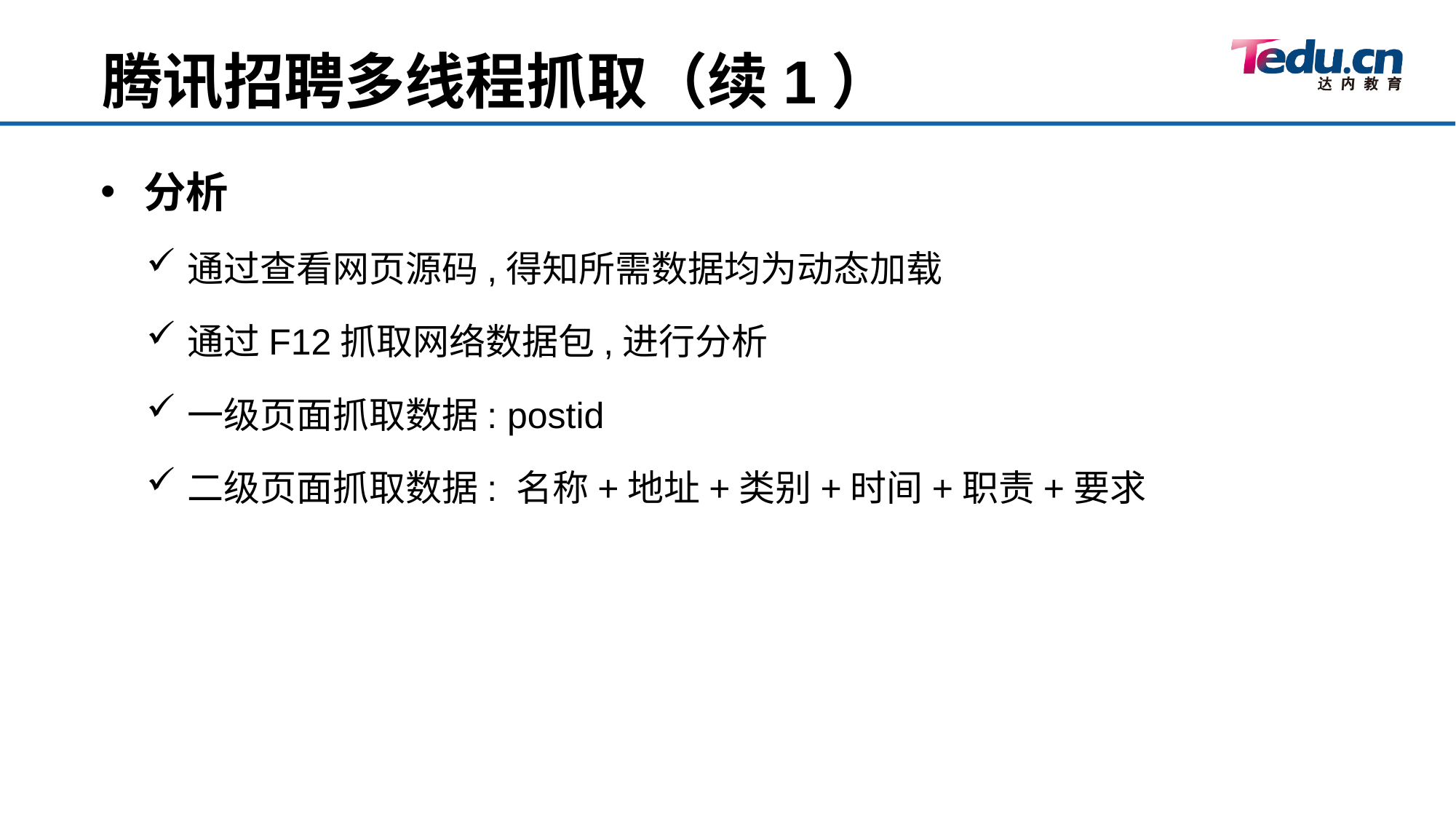

腾讯招聘多线程抓取（续1）
分析
通过查看网页源码,得知所需数据均为动态加载
通过F12抓取网络数据包,进行分析
一级页面抓取数据: postid
二级页面抓取数据: 名称+地址+类别+时间+职责+要求